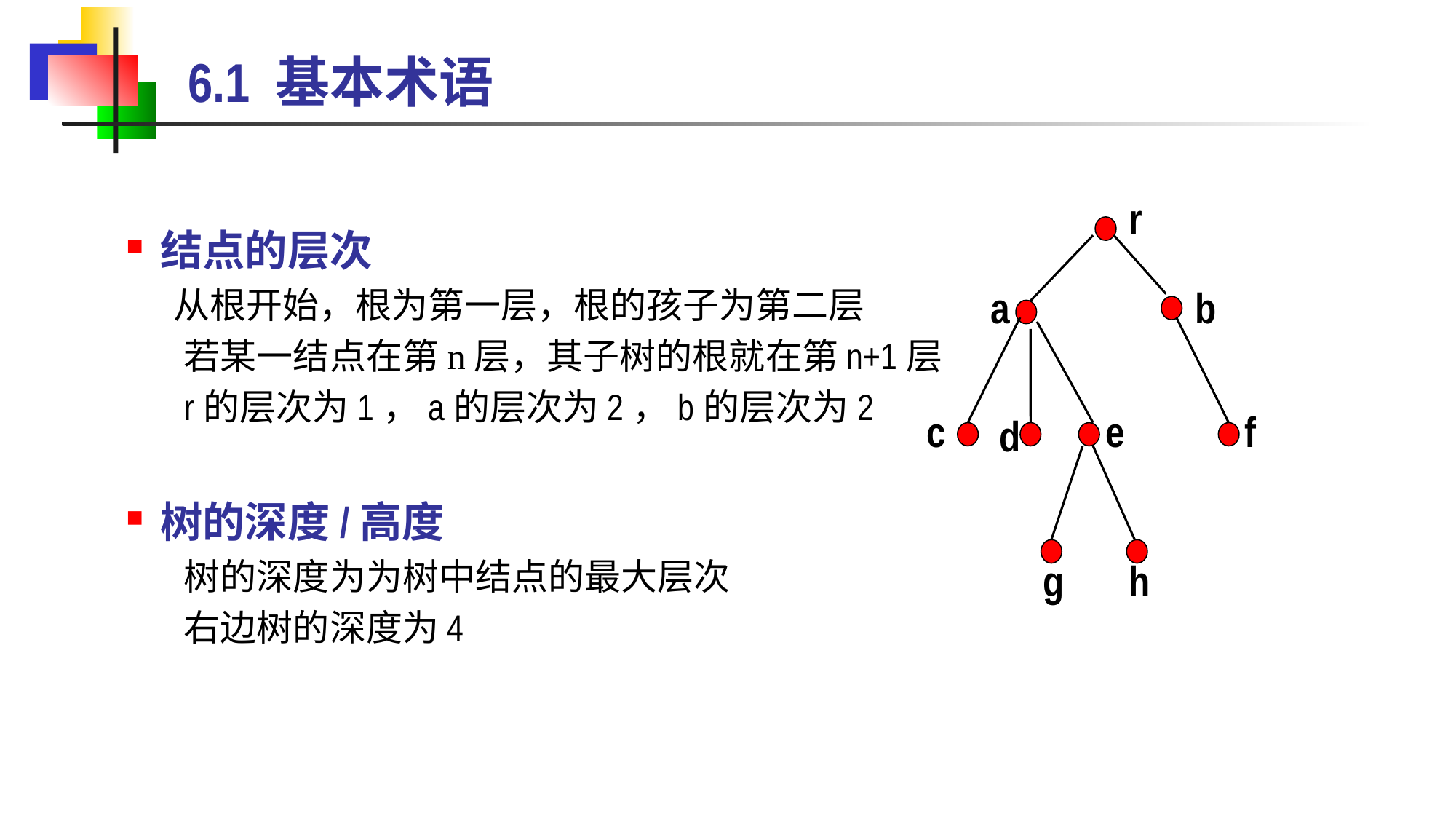

# 6.1 基本术语
r

a
b

c
e
f
d

g
h
结点的层次
      从根开始，根为第一层，根的孩子为第二层
      若某一结点在第n层，其子树的根就在第n+1层
       r的层次为1，a的层次为2，b的层次为2

树的深度/高度
      树的深度为为树中结点的最大层次
      右边树的深度为4